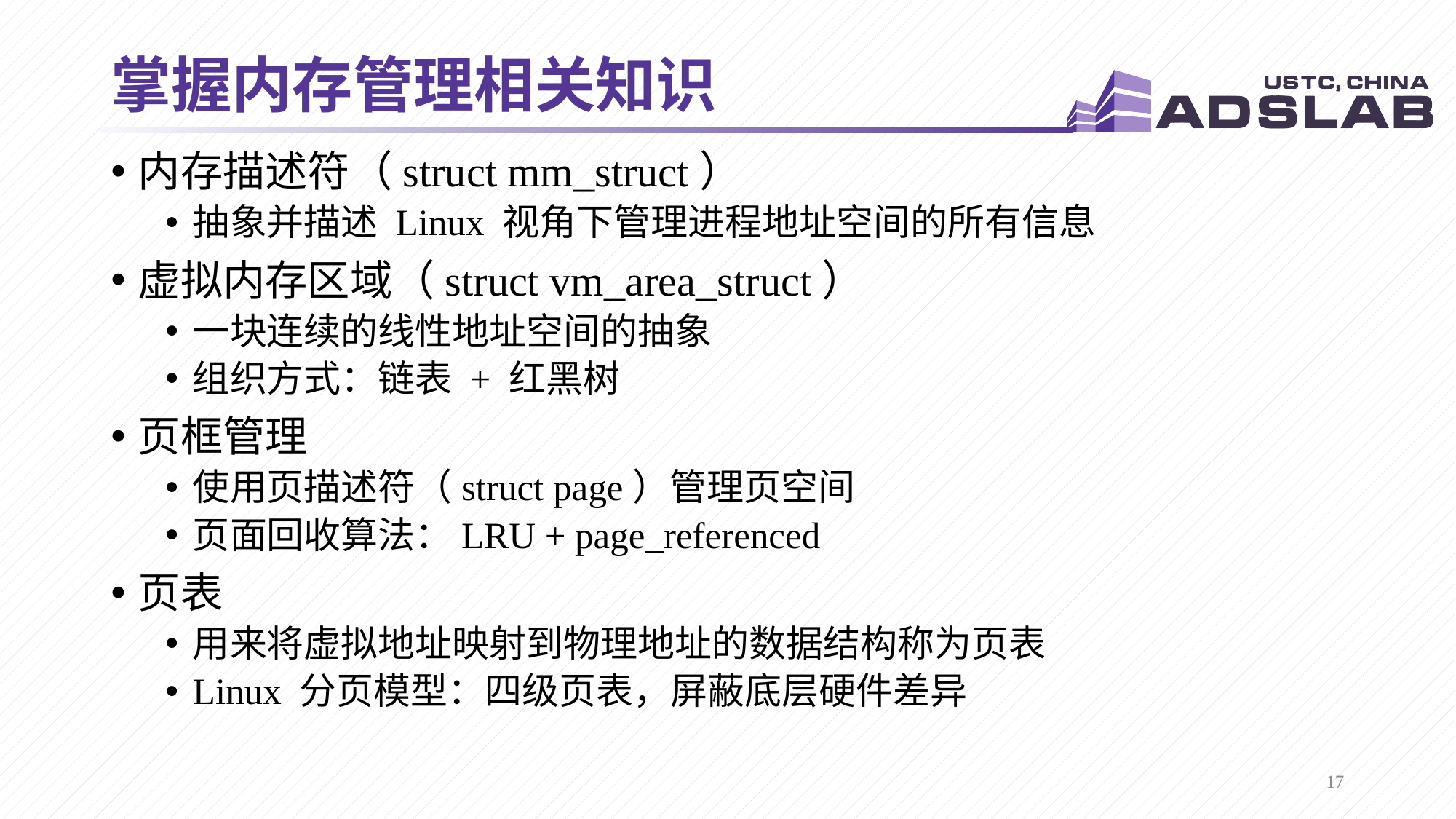

# 掌握内存管理相关知识
内存描述符（struct mm_struct）
抽象并描述 Linux 视角下管理进程地址空间的所有信息
虚拟内存区域（struct vm_area_struct）
一块连续的线性地址空间的抽象
组织方式：链表 + 红黑树
页框管理
使用页描述符（struct page）管理页空间
页面回收算法：LRU + page_referenced
页表
用来将虚拟地址映射到物理地址的数据结构称为页表
Linux 分页模型：四级页表，屏蔽底层硬件差异